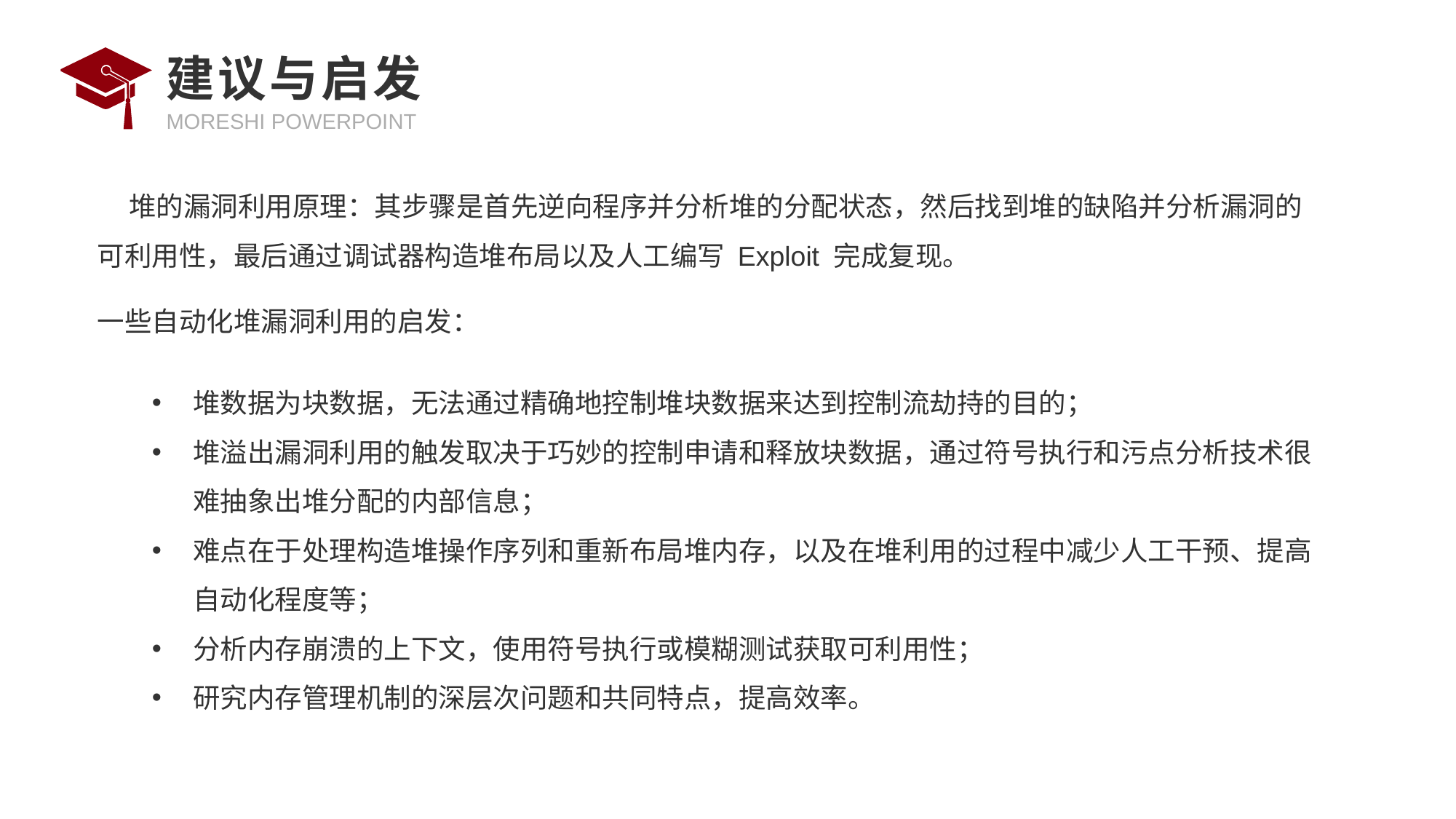

# 建议与启发
    堆的漏洞利用原理：其步骤是首先逆向程序并分析堆的分配状态，然后找到堆的缺陷并分析漏洞的可利用性，最后通过调试器构造堆布局以及人工编写 Exploit 完成复现。

一些自动化堆漏洞利用的启发：

堆数据为块数据，无法通过精确地控制堆块数据来达到控制流劫持的目的；
堆溢出漏洞利用的触发取决于巧妙的控制申请和释放块数据，通过符号执行和污点分析技术很难抽象出堆分配的内部信息；
难点在于处理构造堆操作序列和重新布局堆内存，以及在堆利用的过程中减少人工干预、提高自动化程度等；
分析内存崩溃的上下文，使用符号执行或模糊测试获取可利用性；
研究内存管理机制的深层次问题和共同特点，提高效率。